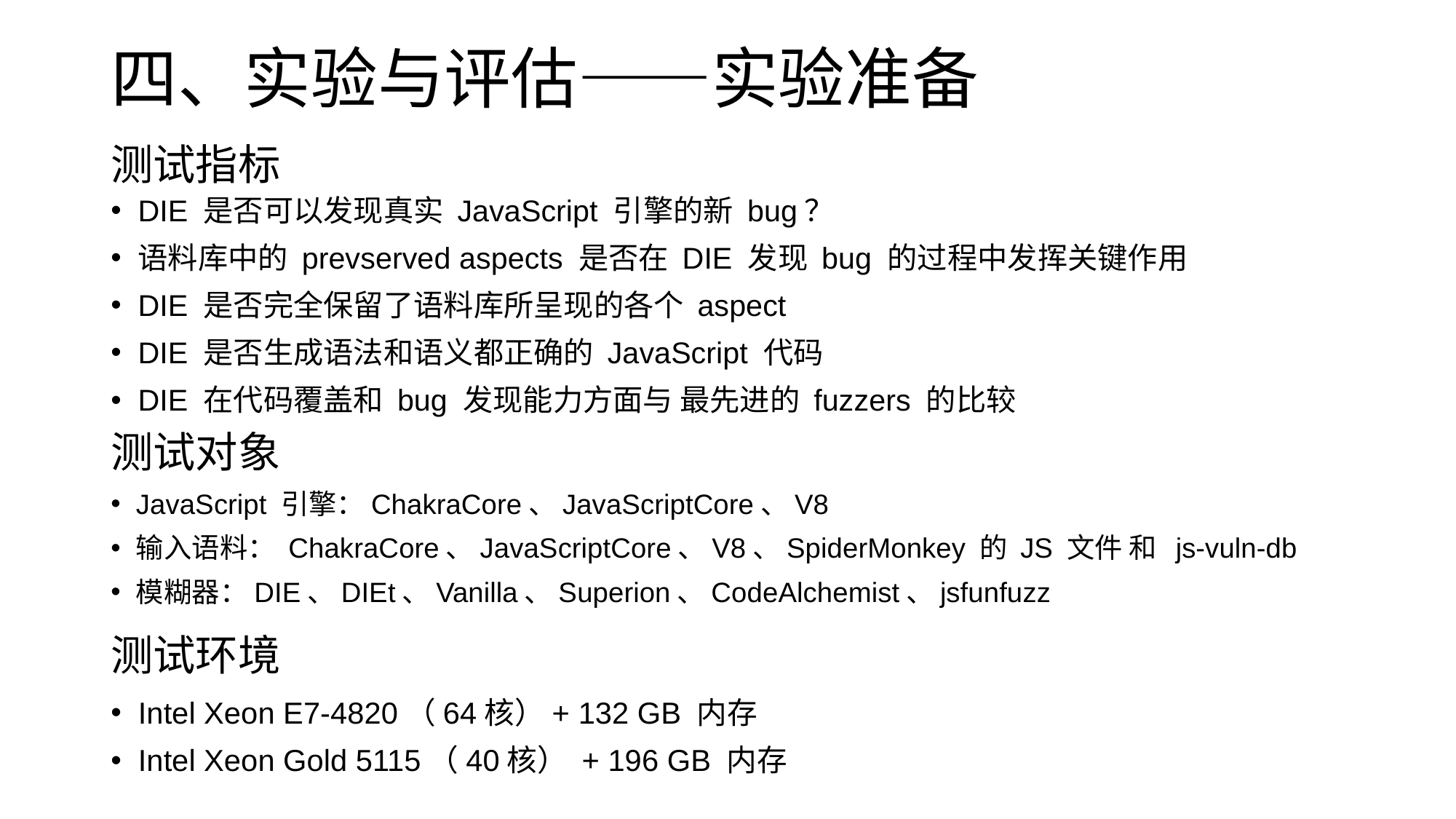

# 四、实验与评估——实验准备
测试指标
DIE 是否可以发现真实 JavaScript 引擎的新 bug？
语料库中的 prevserved aspects 是否在 DIE 发现 bug 的过程中发挥关键作用
DIE 是否完全保留了语料库所呈现的各个 aspect
DIE 是否生成语法和语义都正确的 JavaScript 代码
DIE 在代码覆盖和 bug 发现能力方面与 最先进的 fuzzers 的比较
测试对象
JavaScript 引擎：ChakraCore、JavaScriptCore、V8
输入语料： ChakraCore、JavaScriptCore、V8、SpiderMonkey 的 JS 文件 和  js-vuln-db
模糊器：DIE、DIEt、Vanilla、Superion、CodeAlchemist、jsfunfuzz

测试环境
Intel Xeon E7-4820（64核）+ 132 GB 内存
Intel Xeon Gold 5115（40核） + 196 GB 内存